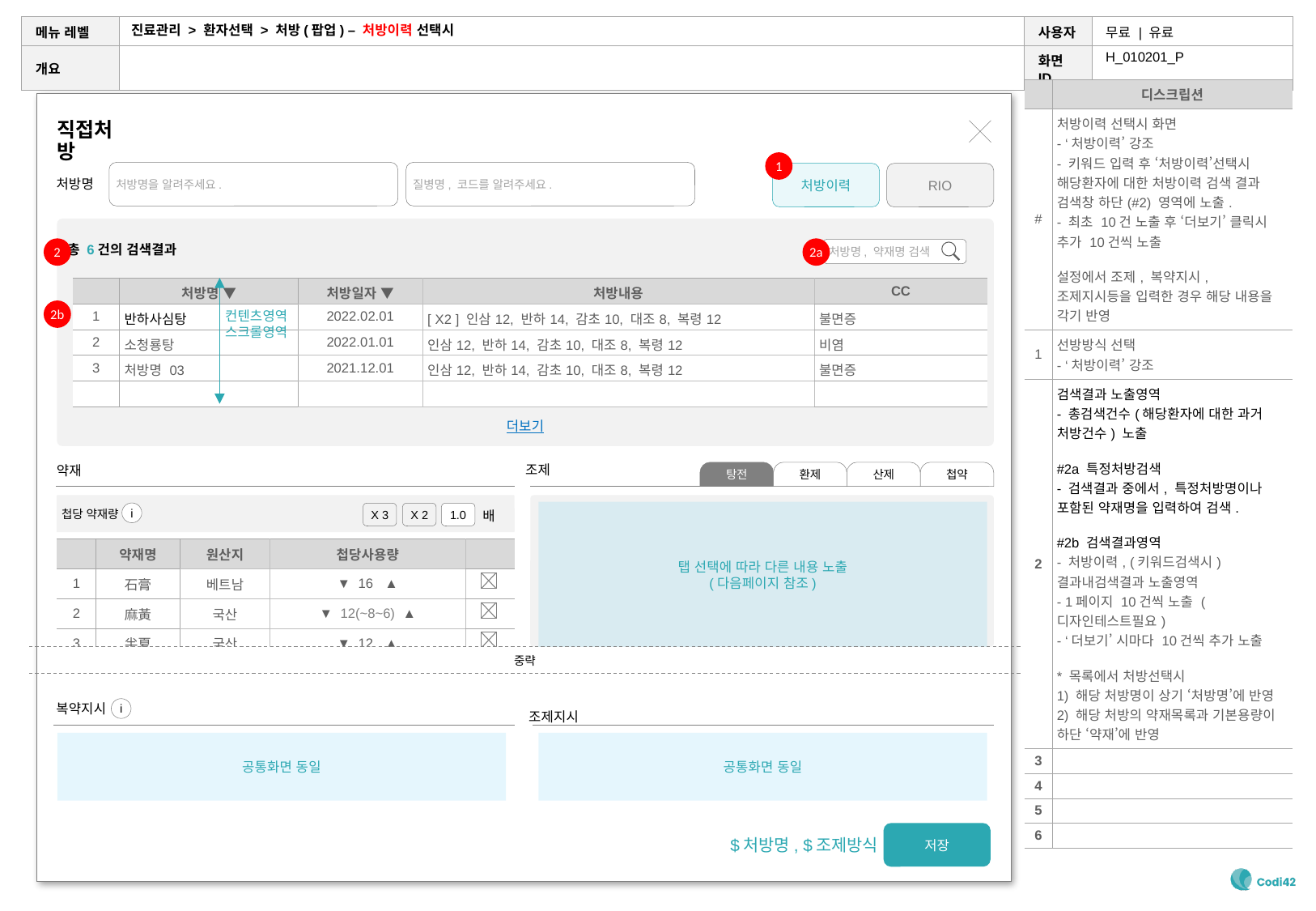

# 진료관리 > 환자선택 > 처방(팝업) – 처방이력 선택시
H_010201_P

|  | 디스크립션 |
| --- | --- |
| # | 처방이력 선택시 화면 - ‘처방이력’ 강조 - 키워드 입력 후 ‘처방이력’선택시 해당환자에 대한 처방이력 검색 결과 검색창 하단(#2) 영역에 노출. - 최초 10건 노출 후 ‘더보기’ 클릭시 추가 10건씩 노출 설정에서 조제, 복약지시, 조제지시등을 입력한 경우 해당 내용을 각기 반영 |
| 1 | 선방방식 선택 - ‘처방이력’ 강조 |
| 2 | 검색결과 노출영역 - 총검색건수(해당환자에 대한 과거 처방건수) 노출 #2a 특정처방검색 - 검색결과 중에서, 특정처방명이나 포함된 약재명을 입력하여 검색. #2b 검색결과영역 - 처방이력, (키워드검색시) 결과내검색결과 노출영역 - 1페이지 10건씩 노출 (디자인테스트필요) - ‘더보기’ 시마다 10건씩 추가 노출 \* 목록에서 처방선택시 1) 해당 처방명이 상기 ‘처방명’에 반영 2) 해당 처방의 약재목록과 기본용량이 하단 ‘약재’에 반영 |
| 3 |  |
| 4 |  |
| 5 |  |
| 6 |  |
직접처방
1
처방명을 알려주세요.
처방명
질병명, 코드를 알려주세요.
처방이력
RIO

2
2a
처방명, 약재명 검색

총 6건의 검색결과
|  | 처방명 ▼ | 처방일자 ▼ | 처방내용 | CC |
| --- | --- | --- | --- | --- |
| 1 | 반하사심탕 | 2022.02.01 | [ X2 ] 인삼12, 반하14, 감초10, 대조8, 복령12 | 불면증 |
| 2 | 소청룡탕 | 2022.01.01 | 인삼12, 반하14, 감초10, 대조8, 복령12 | 비염 |
| 3 | 처방명 03 | 2021.12.01 | 인삼12, 반하14, 감초10, 대조8, 복령12 | 불면증 |
|  |  |  |  |  |
2b
컨텐츠영역
스크롤영역

더보기
조제
탕전
환제
산제
첩약
약재

첩당 약재량

탭 선택에 따라 다른 내용 노출
(다음페이지 참조)
i
X 3
X 2
1.0
배
|  | 약재명 | 원산지 | 첩당사용량 |  |
| --- | --- | --- | --- | --- |
| 1 | 石膏 | 베트남 | ▼ 16 ▲ |  |
| 2 | 麻黃 | 국산 | ▼ 12(~8~6) ▲ |  |
| 3 | 半夏 | 국산 | ▼ 12 ▲ |  |

중략
i
복약지시
조제지시
공통화면 동일
공통화면 동일
저장
$처방명, $조제방식